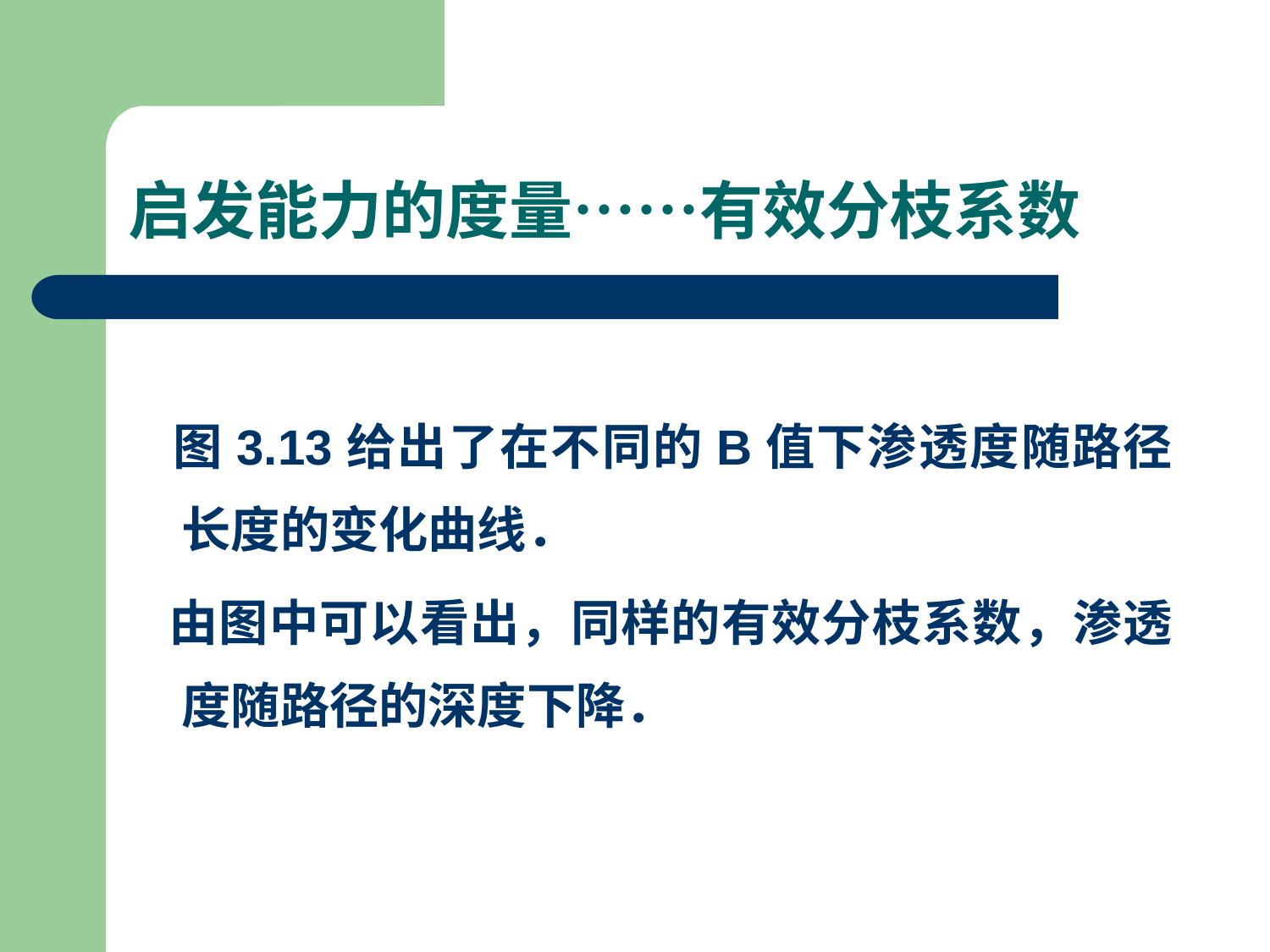

启发能力的度量……有效分枝系数
    图3.13给出了在不同的B值下渗透度随路径长度的变化曲线．
    由图中可以看出，同样的有效分枝系数，渗透度随路径的深度下降．
92